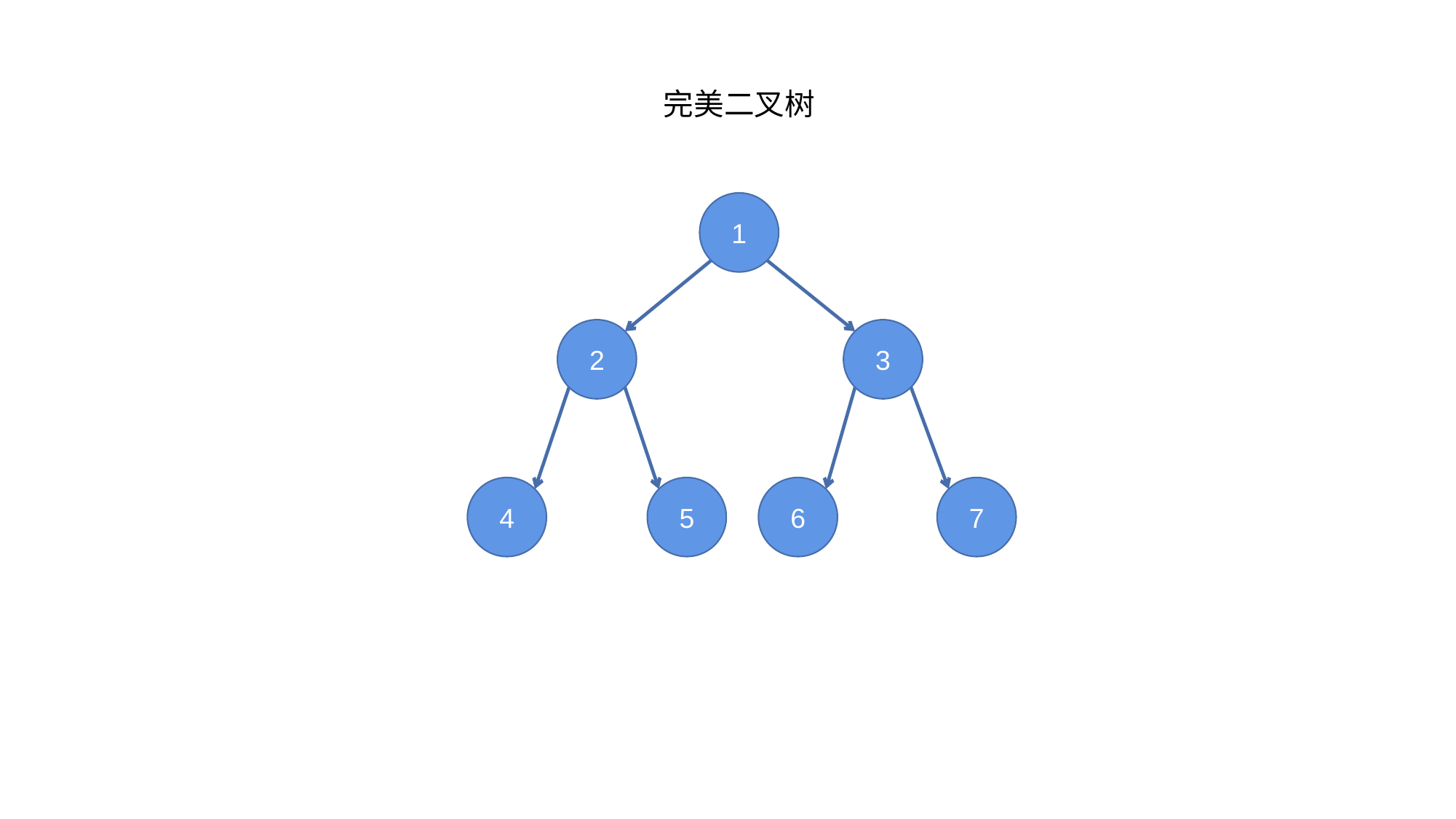

完美二叉树
1
2
3
4
5
6
7